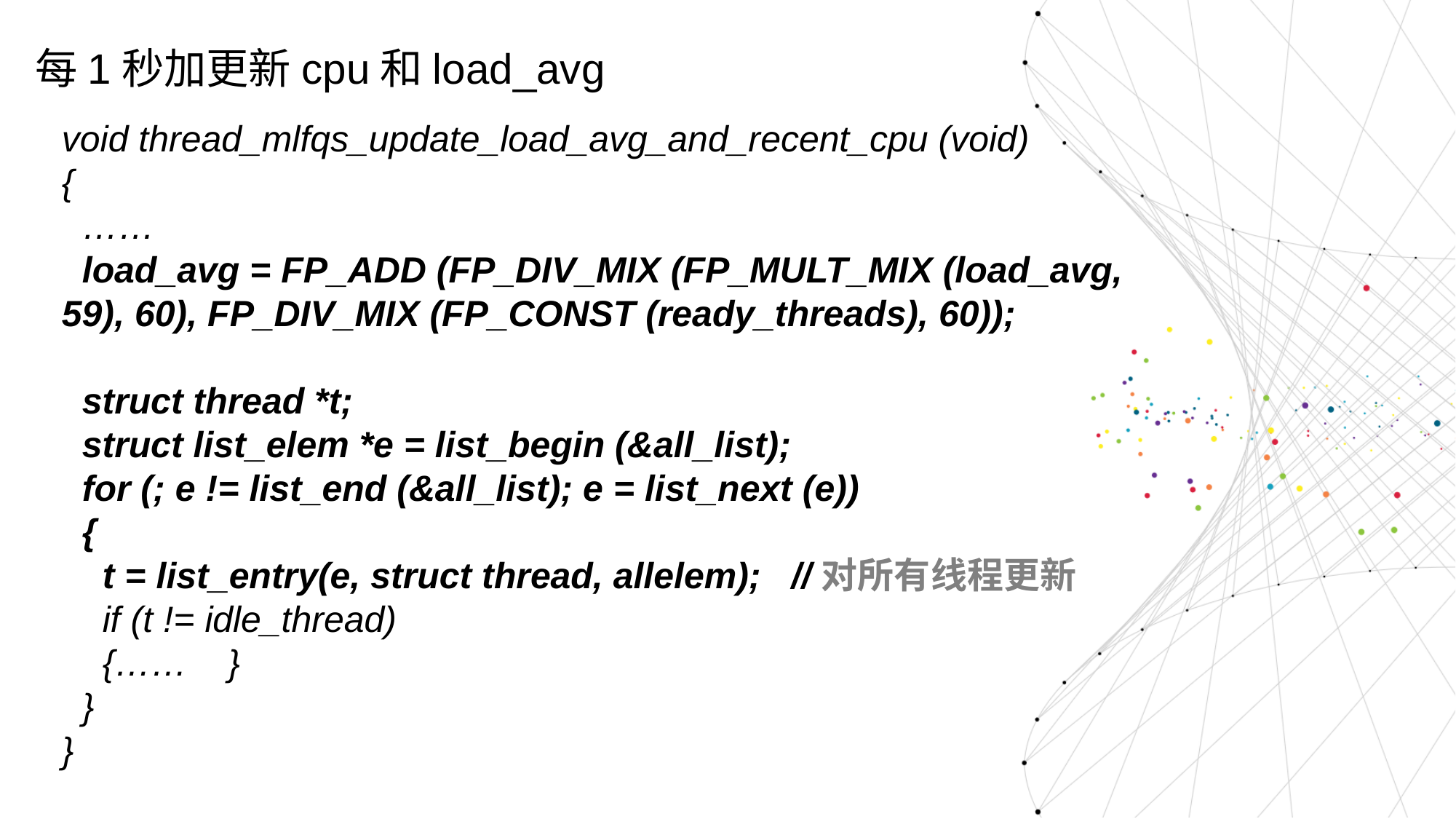

每1秒加更新cpu和load_avg
void thread_mlfqs_update_load_avg_and_recent_cpu (void)
{
  ……
  load_avg = FP_ADD (FP_DIV_MIX (FP_MULT_MIX (load_avg, 59), 60), FP_DIV_MIX (FP_CONST (ready_threads), 60));

  struct thread *t;
  struct list_elem *e = list_begin (&all_list);
  for (; e != list_end (&all_list); e = list_next (e))
  {
    t = list_entry(e, struct thread, allelem);   //对所有线程更新
    if (t != idle_thread)
    {……    }
  }
}